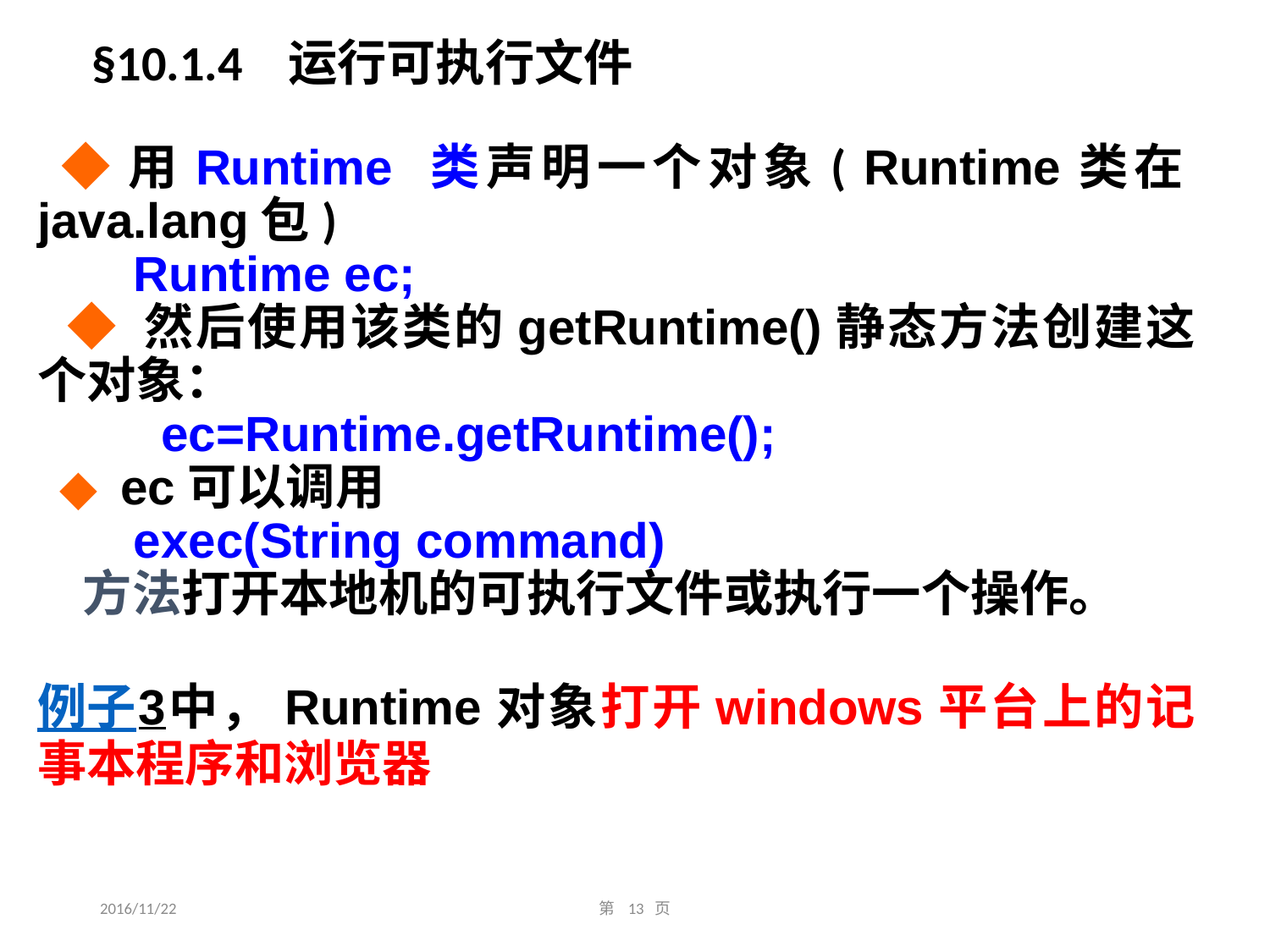

§10.1.4   运行可执行文件
 ◆用Runtime 类声明一个对象( Runtime类在java.lang包)
       Runtime ec;
  ◆ 然后使用该类的getRuntime()静态方法创建这个对象：
         ec=Runtime.getRuntime();
  ◆ ec可以调用
       exec(String command)
   方法打开本地机的可执行文件或执行一个操作。

例子3中，Runtime对象打开windows平台上的记事本程序和浏览器
2016/11/22
第  13  页